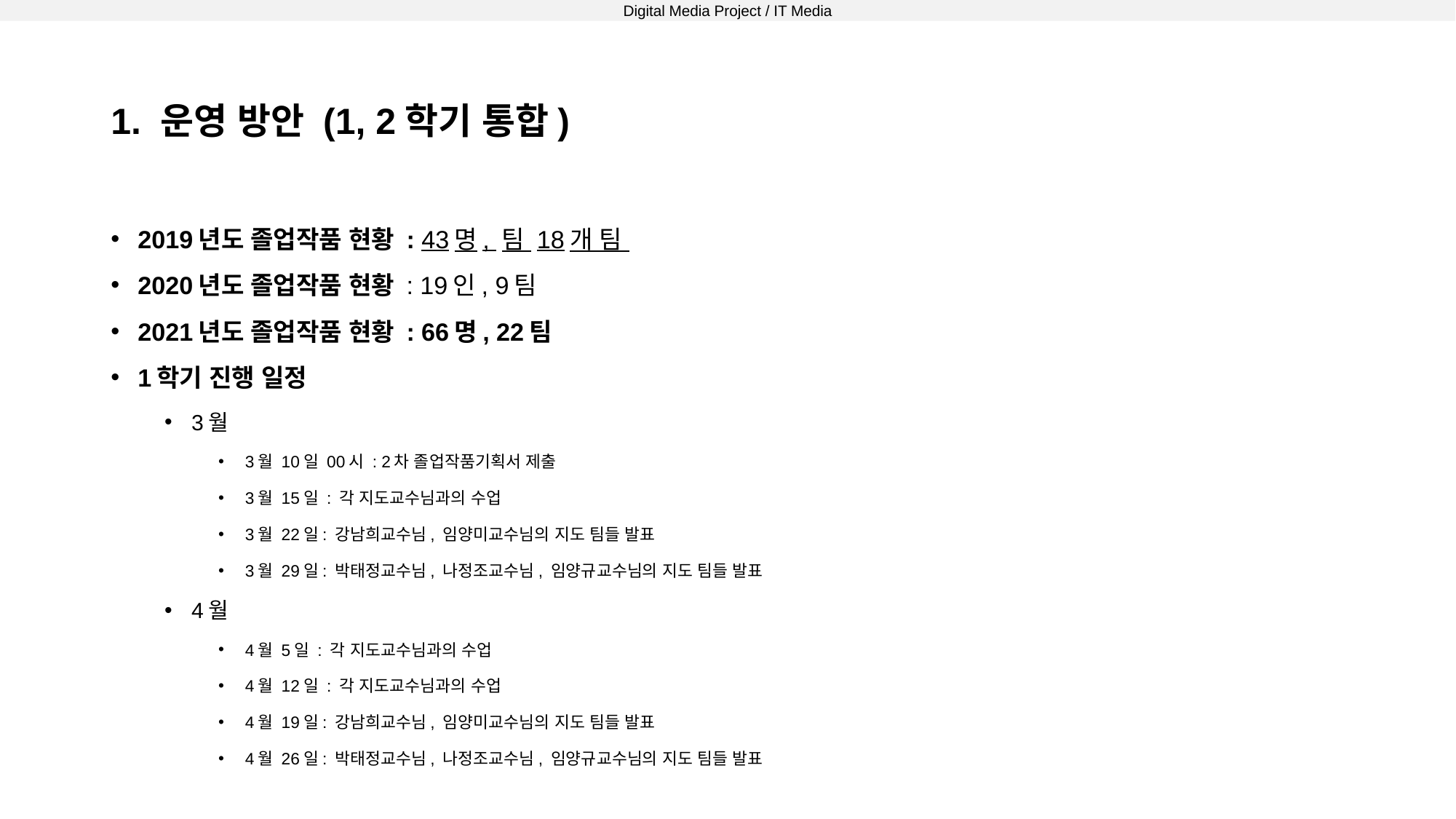

# 1. 운영 방안 (1, 2학기 통합)
2019년도 졸업작품 현황 : 43명, 팀 18개 팀
2020년도 졸업작품 현황 : 19인, 9팀
2021년도 졸업작품 현황 : 66명, 22팀
1학기 진행 일정
3월
3월 10일 00시 : 2차 졸업작품기획서 제출
3월 15일 : 각 지도교수님과의 수업
3월 22일: 강남희교수님, 임양미교수님의 지도 팀들 발표
3월 29일: 박태정교수님, 나정조교수님, 임양규교수님의 지도 팀들 발표
4월
4월 5일 : 각 지도교수님과의 수업
4월 12일 : 각 지도교수님과의 수업
4월 19일: 강남희교수님, 임양미교수님의 지도 팀들 발표
4월 26일: 박태정교수님, 나정조교수님, 임양규교수님의 지도 팀들 발표